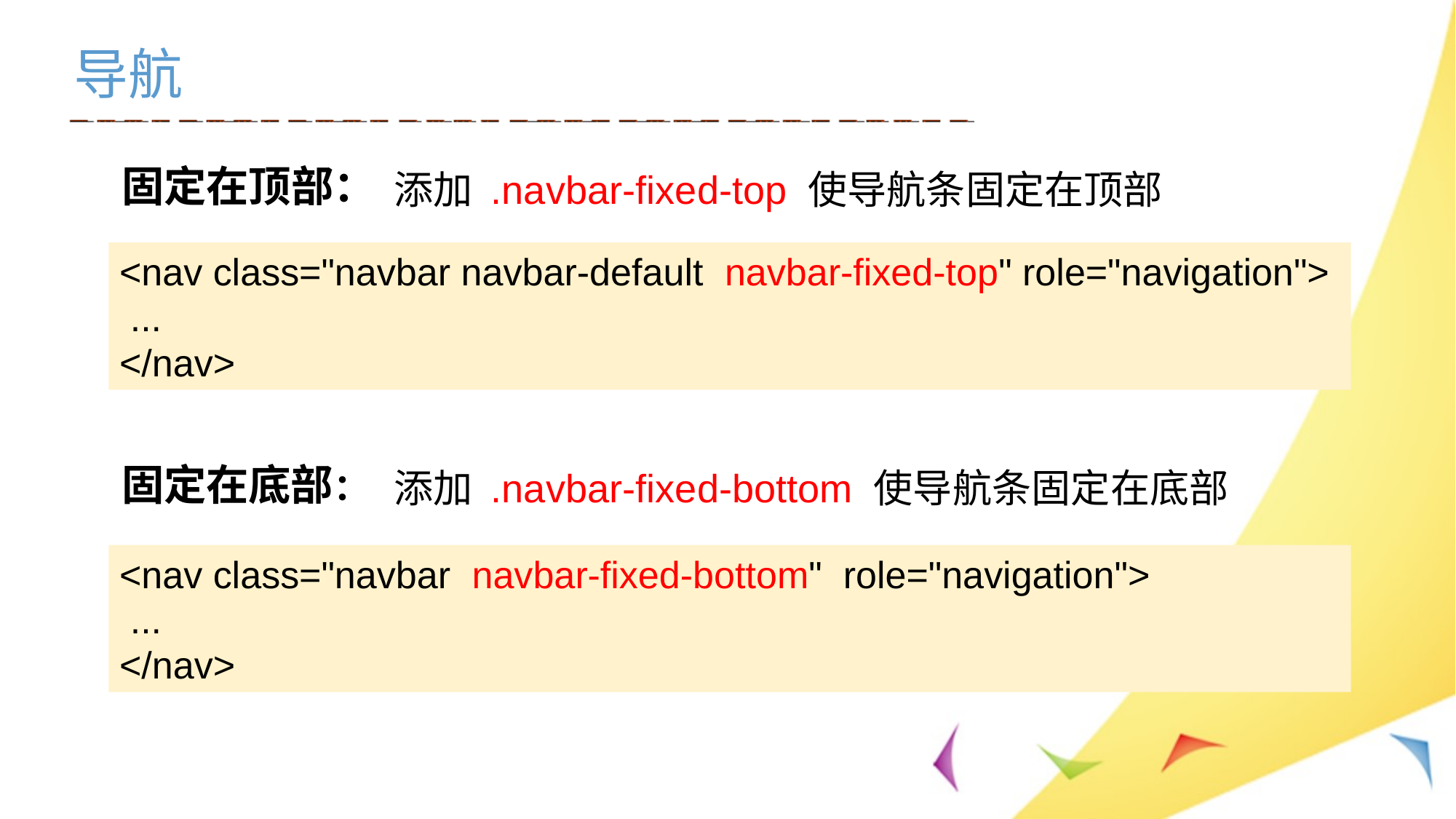

导航
固定在顶部：

添加 .navbar-fixed-top 使导航条固定在顶部
<nav class="navbar navbar-default  navbar-fixed-top" role="navigation">
 ...
</nav>
固定在底部：

添加 .navbar-fixed-bottom 使导航条固定在底部
<nav class="navbar  navbar-fixed-bottom"  role="navigation">
 ...
</nav>